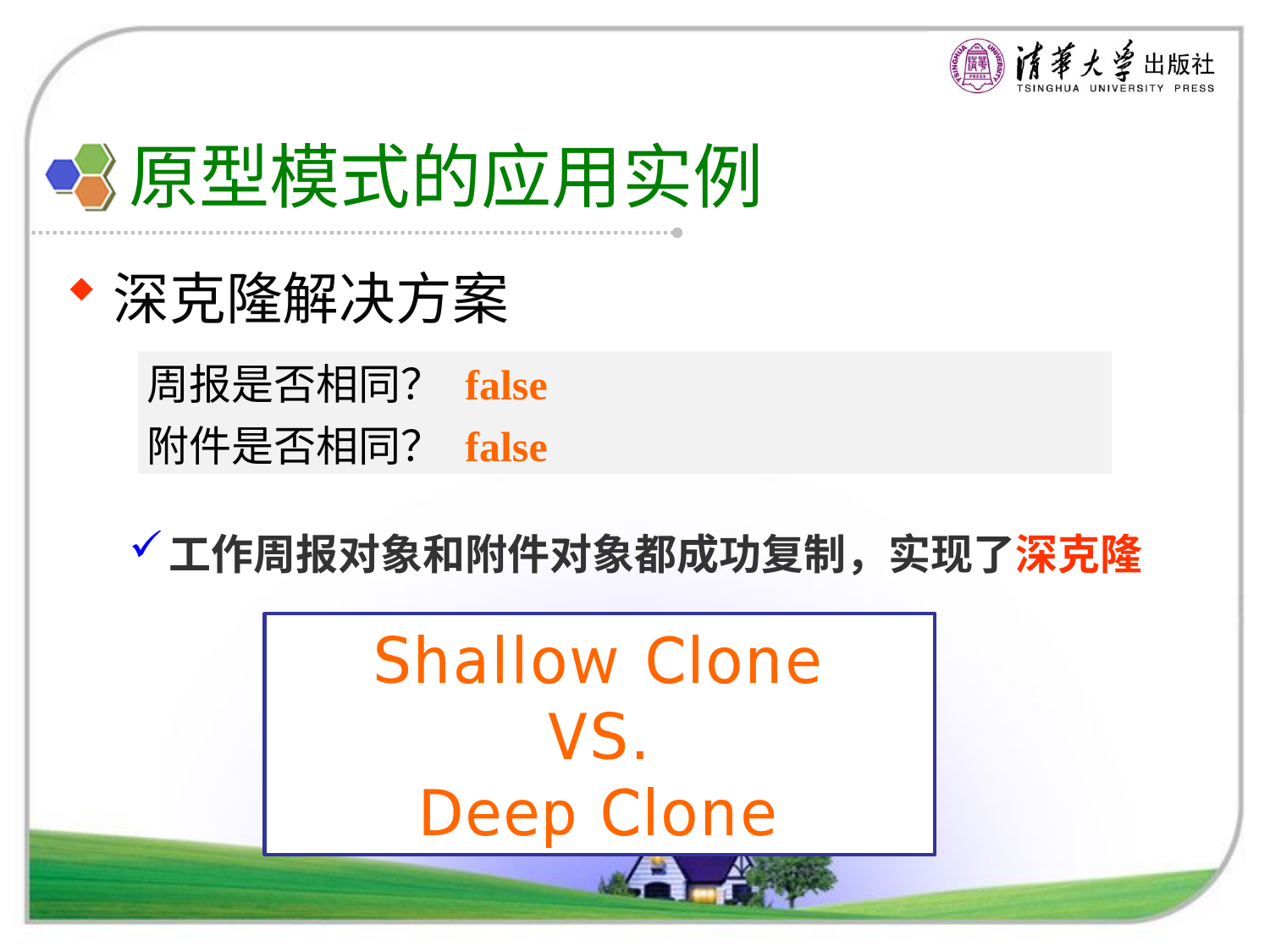

# 原型模式的应用实例
深克隆解决方案

工作周报对象和附件对象都成功复制，实现了深克隆

| 周报是否相同？ false 附件是否相同？ false |
| --- |
Shallow Clone
VS.
Deep Clone